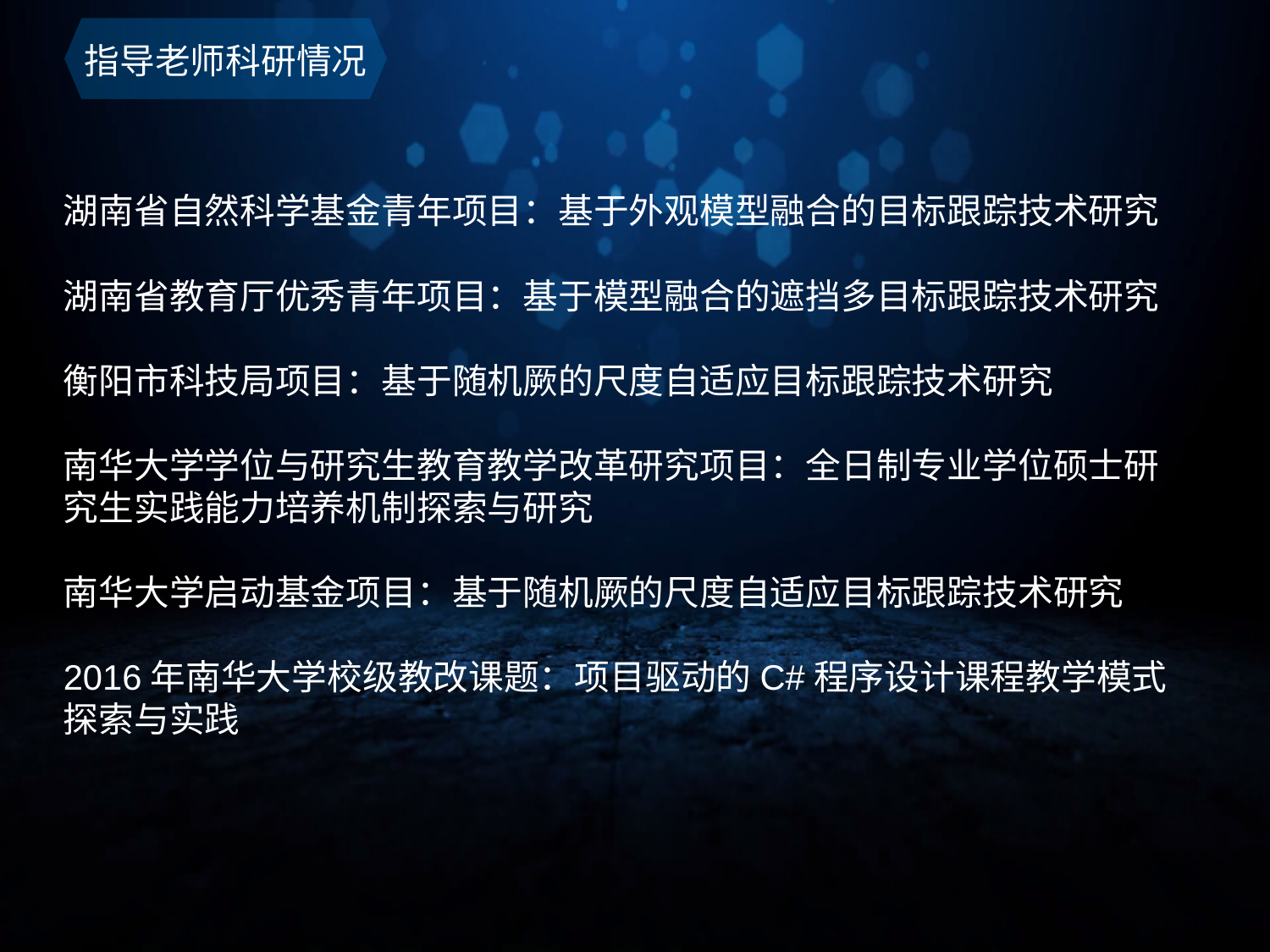

指导老师科研情况
湖南省自然科学基金青年项目：基于外观模型融合的目标跟踪技术研究

湖南省教育厅优秀青年项目：基于模型融合的遮挡多目标跟踪技术研究

衡阳市科技局项目：基于随机厥的尺度自适应目标跟踪技术研究

南华大学学位与研究生教育教学改革研究项目：全日制专业学位硕士研究生实践能力培养机制探索与研究

南华大学启动基金项目：基于随机厥的尺度自适应目标跟踪技术研究

2016年南华大学校级教改课题：项目驱动的C#程序设计课程教学模式探索与实践